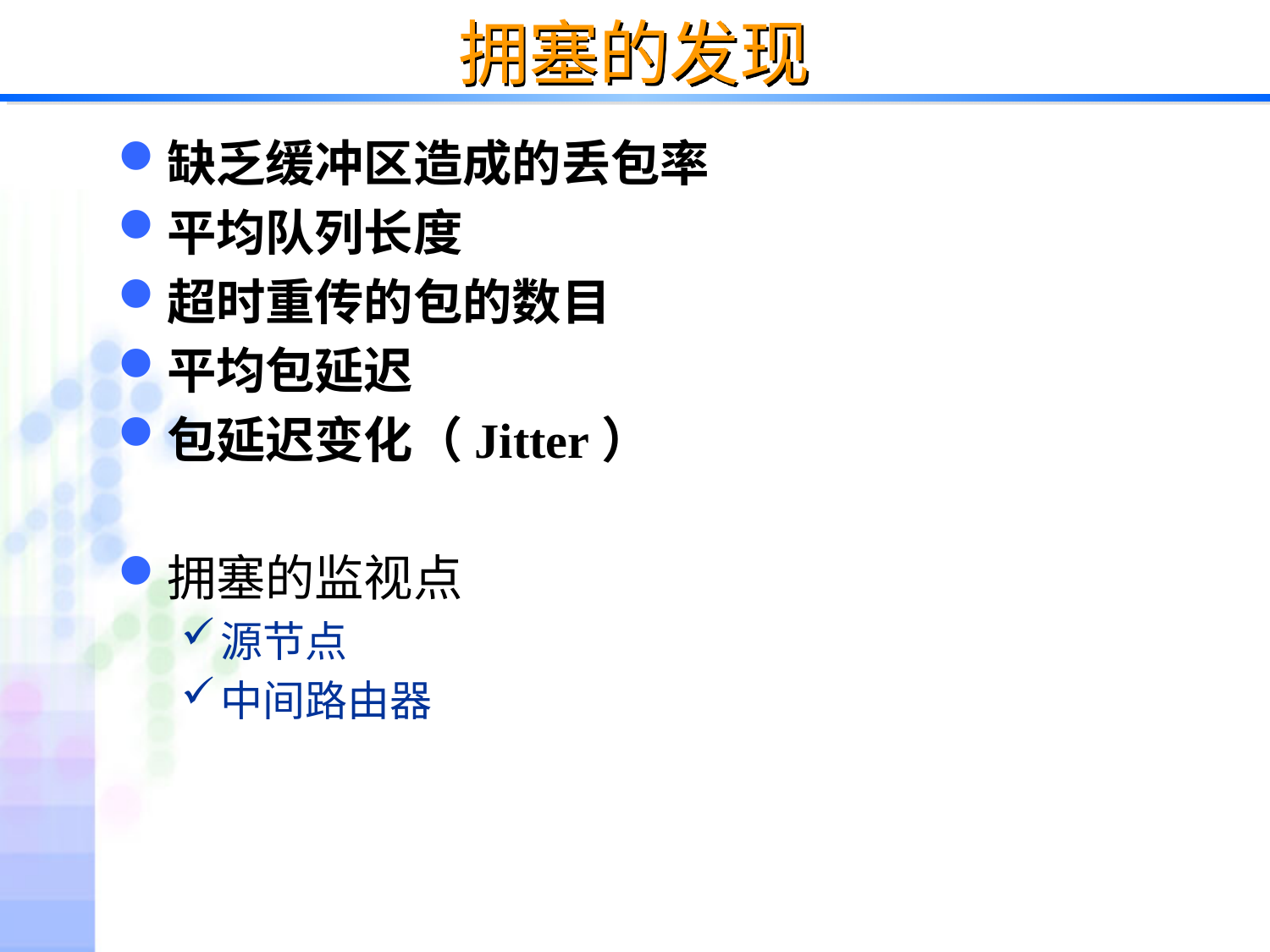

# 拥塞的发现
缺乏缓冲区造成的丢包率
平均队列长度
超时重传的包的数目
平均包延迟
包延迟变化（Jitter）

拥塞的监视点
源节点
中间路由器